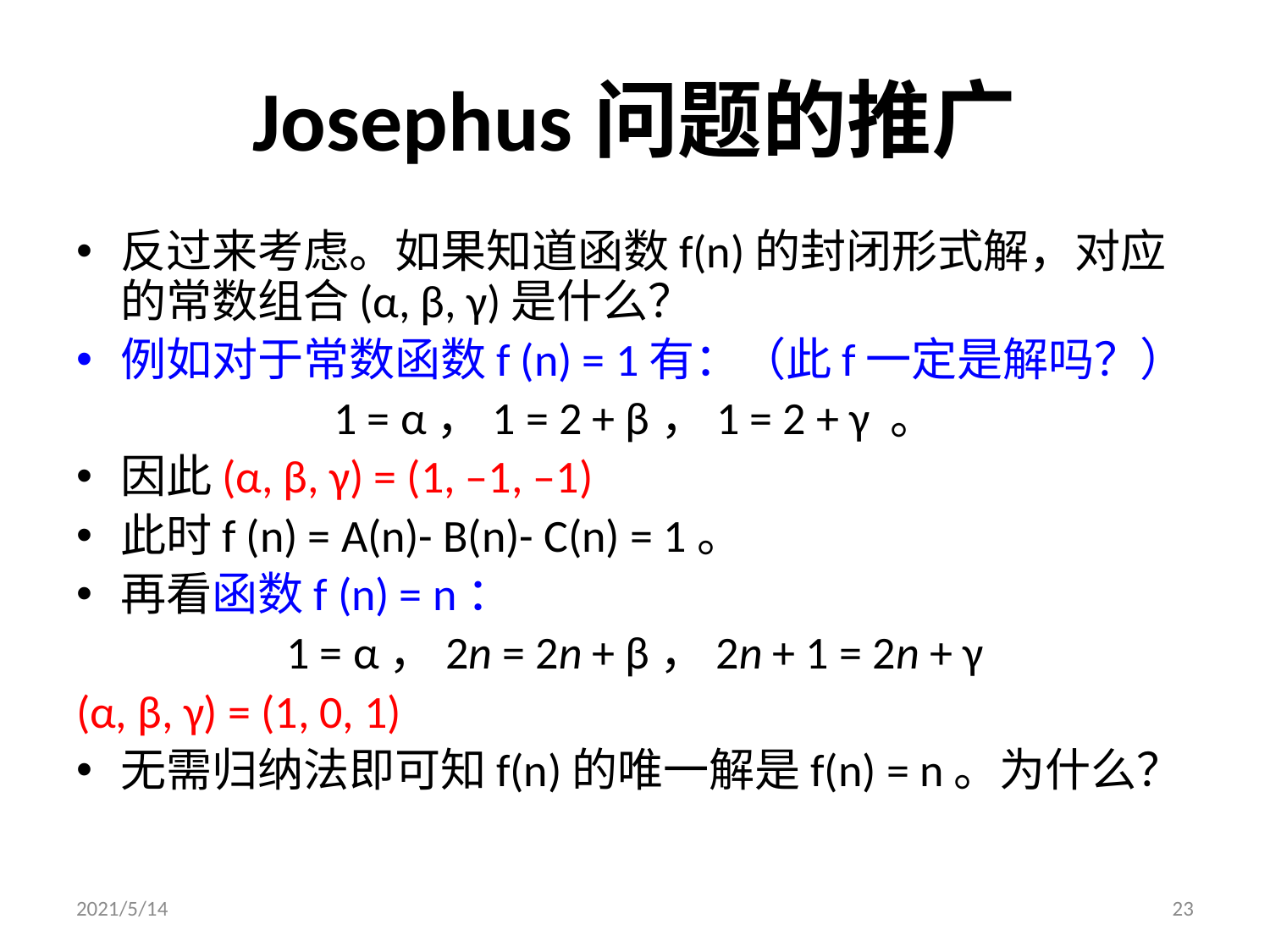

# Josephus问题的推广
反过来考虑。如果知道函数f(n)的封闭形式解，对应的常数组合(α, β, γ)是什么？
例如对于常数函数f (n) = 1有：（此f一定是解吗？）
1 = α，1 = 2 + β，1 = 2 + γ 。
因此(α, β, γ) = (1, –1, –1)
此时f (n) = A(n)- B(n)- C(n) = 1。
再看函数f (n) = n：
1 = α，2n = 2n + β，2n + 1 = 2n + γ
(α, β, γ) = (1, 0, 1)
无需归纳法即可知f(n)的唯一解是f(n) = n。为什么？
2021/5/14
23